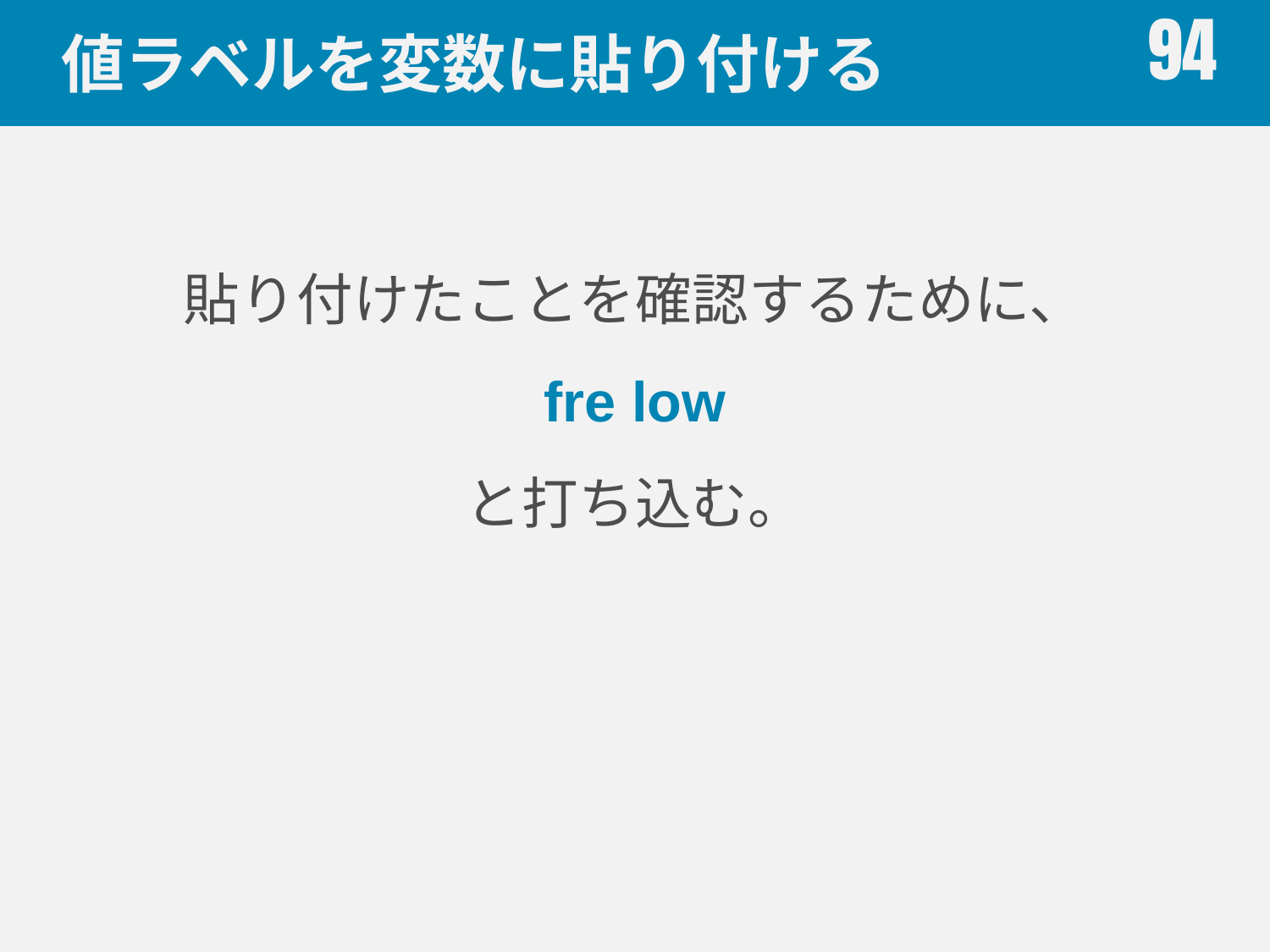

# 値ラベルを変数に貼り付ける
 94

貼り付けたことを確認するために、
fre low
と打ち込む。